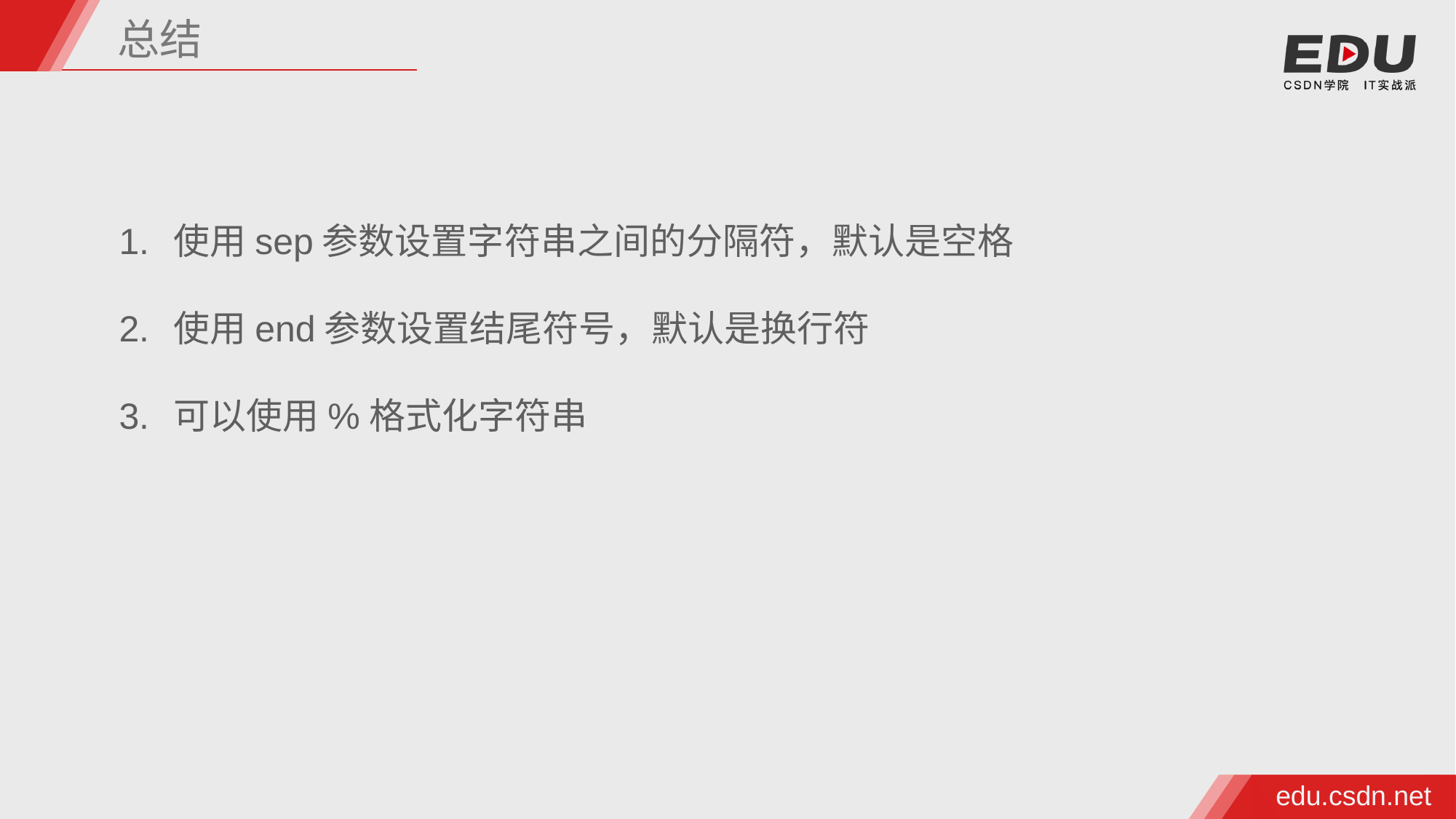

总结
使用sep参数设置字符串之间的分隔符，默认是空格
使用end参数设置结尾符号，默认是换行符
可以使用%格式化字符串
edu.csdn.net